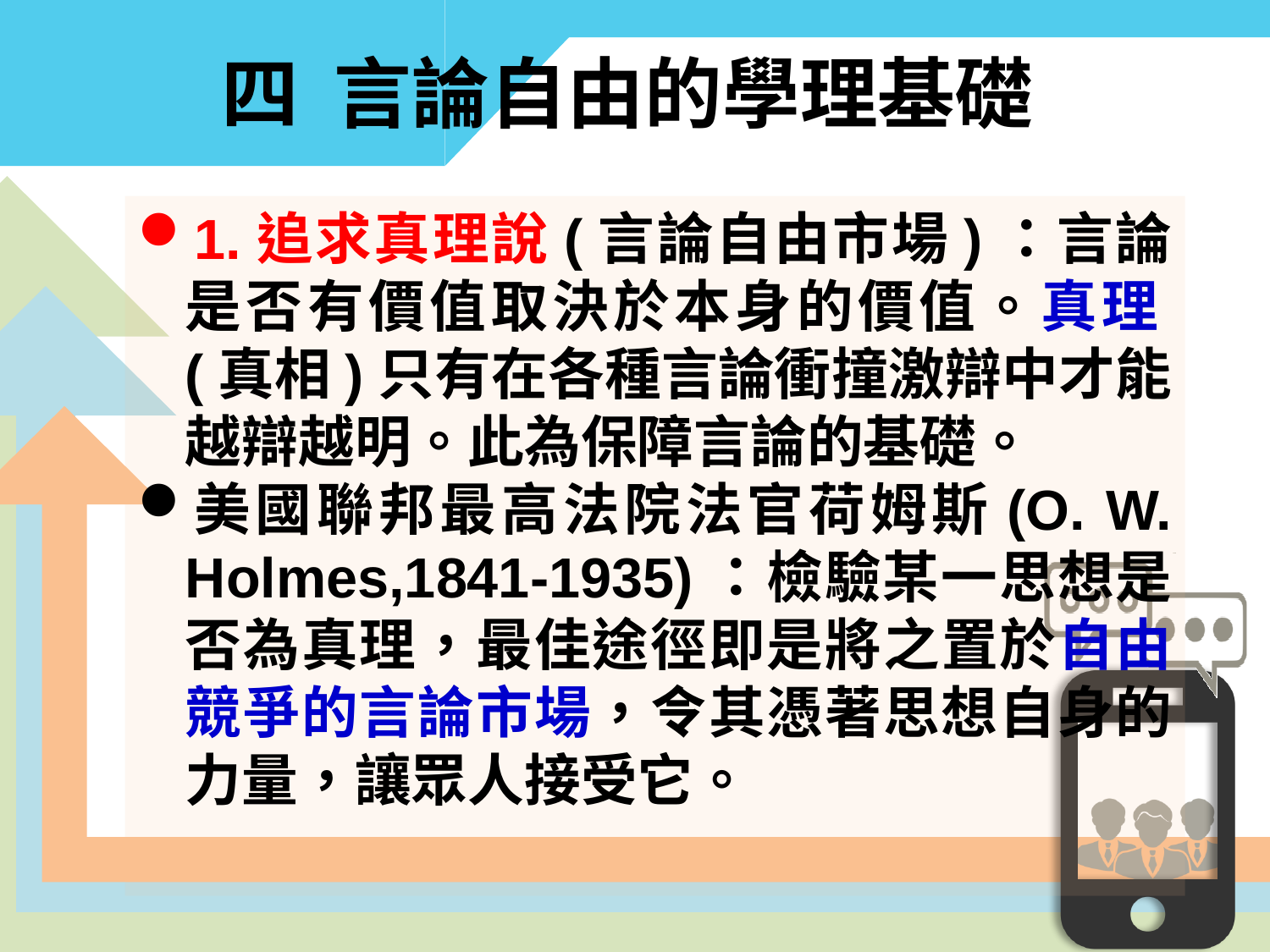

# 四  言論自由的學理基礎
1.追求真理說(言論自由市場)：言論是否有價值取決於本身的價值。真理(真相)只有在各種言論衝撞激辯中才能越辯越明。此為保障言論的基礎。
美國聯邦最高法院法官荷姆斯(O. W. Holmes,1841-1935)：檢驗某一思想是否為真理，最佳途徑即是將之置於自由競爭的言論市場，令其憑著思想自身的力量，讓眾人接受它。